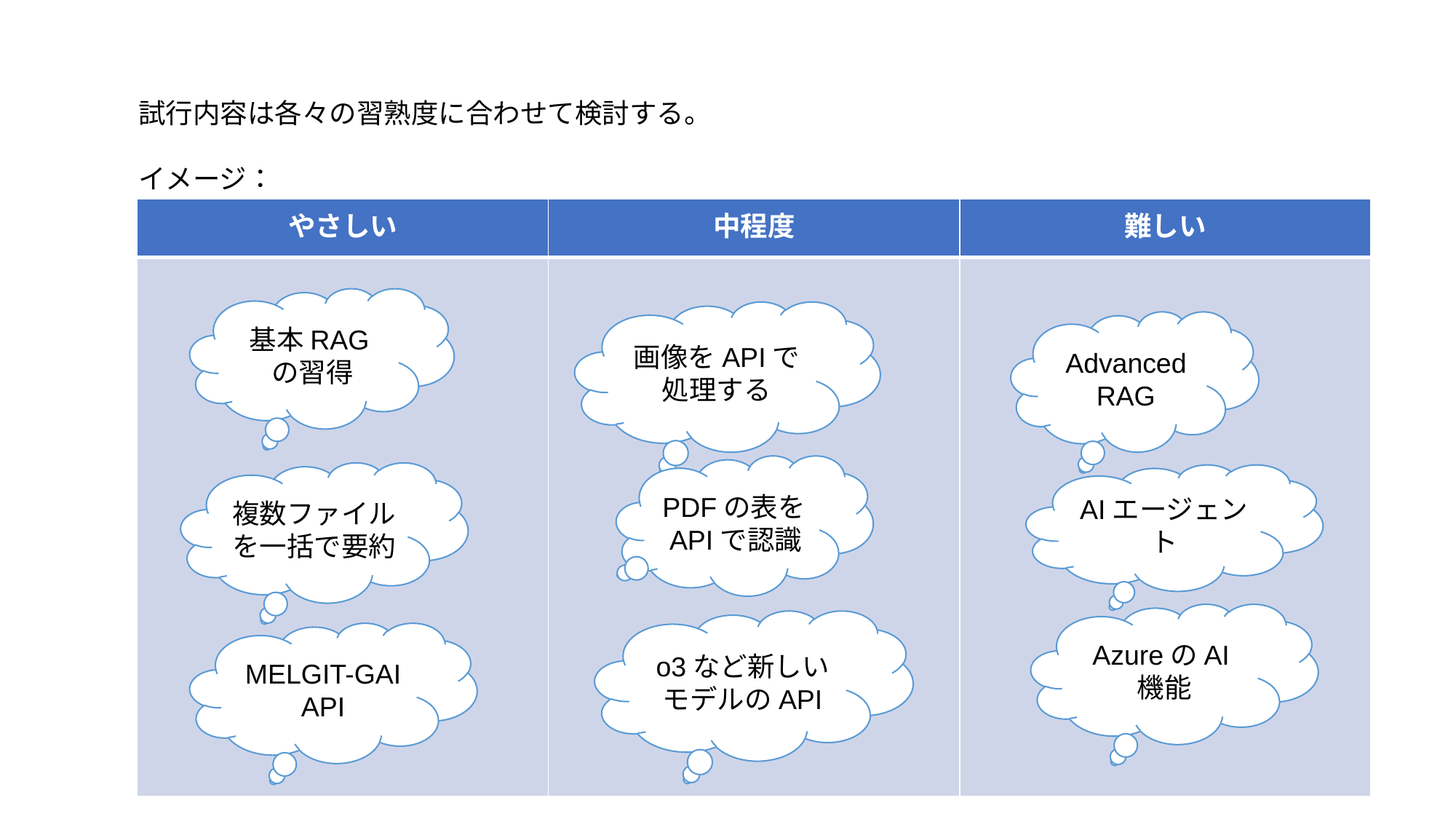

試行内容は各々の習熟度に合わせて検討する。

イメージ：
| やさしい | 中程度 | 難しい |
| --- | --- | --- |
|  |  |  |
基本RAGの習得
画像をAPIで処理する
Advanced RAG
PDFの表をAPIで認識
複数ファイルを一括で要約
AIエージェント
AzureのAI機能
o3など新しいモデルのAPI
MELGIT-GAI API